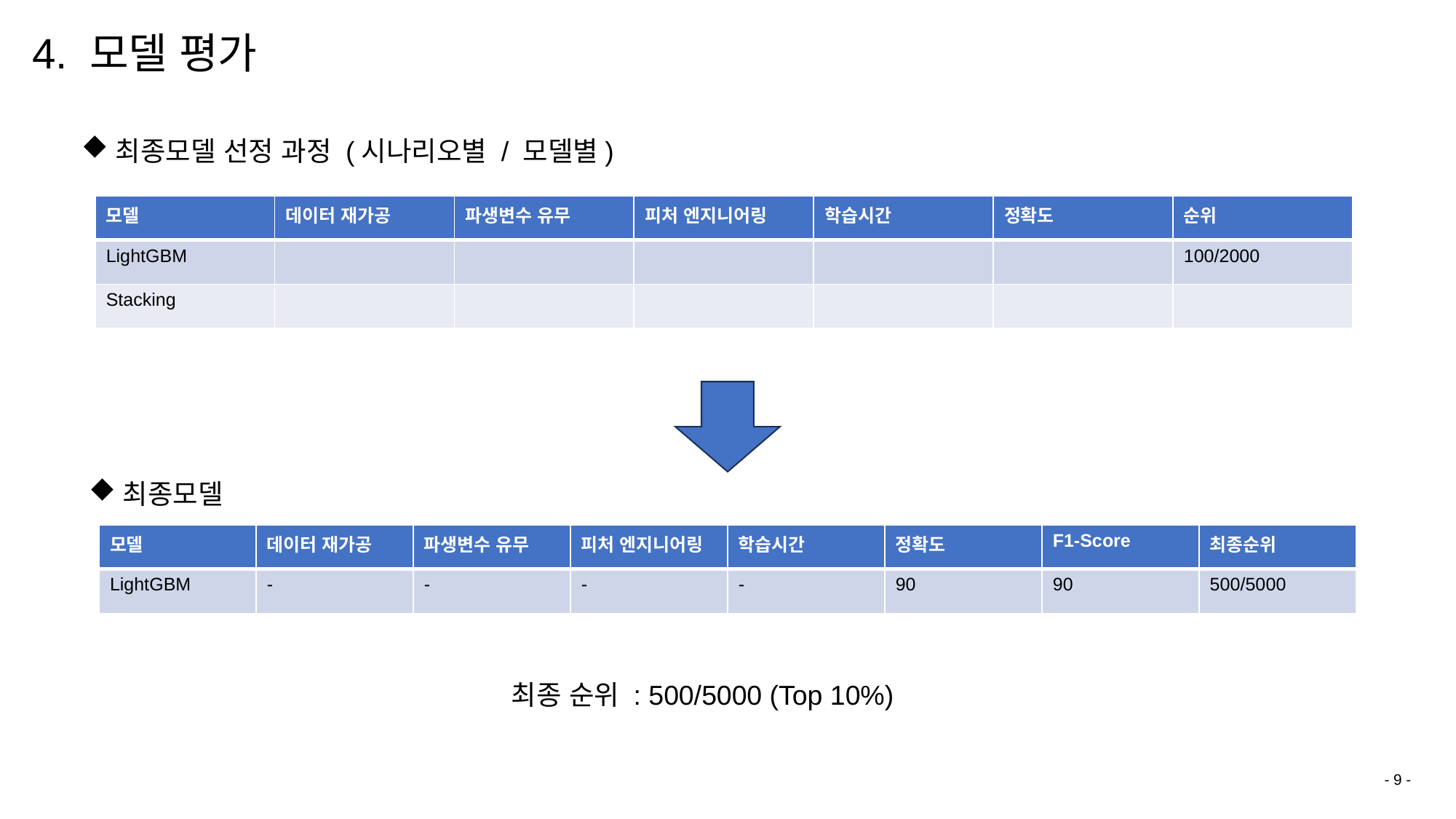

4. 모델 평가
최종모델 선정 과정 (시나리오별 / 모델별)
| 모델 | 데이터 재가공 | 파생변수 유무 | 피처 엔지니어링 | 학습시간 | 정확도 | 순위 |
| --- | --- | --- | --- | --- | --- | --- |
| LightGBM |  |  |  |  |  | 100/2000 |
| Stacking |  |  |  |  |  |  |

최종모델
| 모델 | 데이터 재가공 | 파생변수 유무 | 피처 엔지니어링 | 학습시간 | 정확도 | F1-Score | 최종순위 |
| --- | --- | --- | --- | --- | --- | --- | --- |
| LightGBM | - | - | - | - | 90 | 90 | 500/5000 |
최종 순위 : 500/5000 (Top 10%)
- 9 -